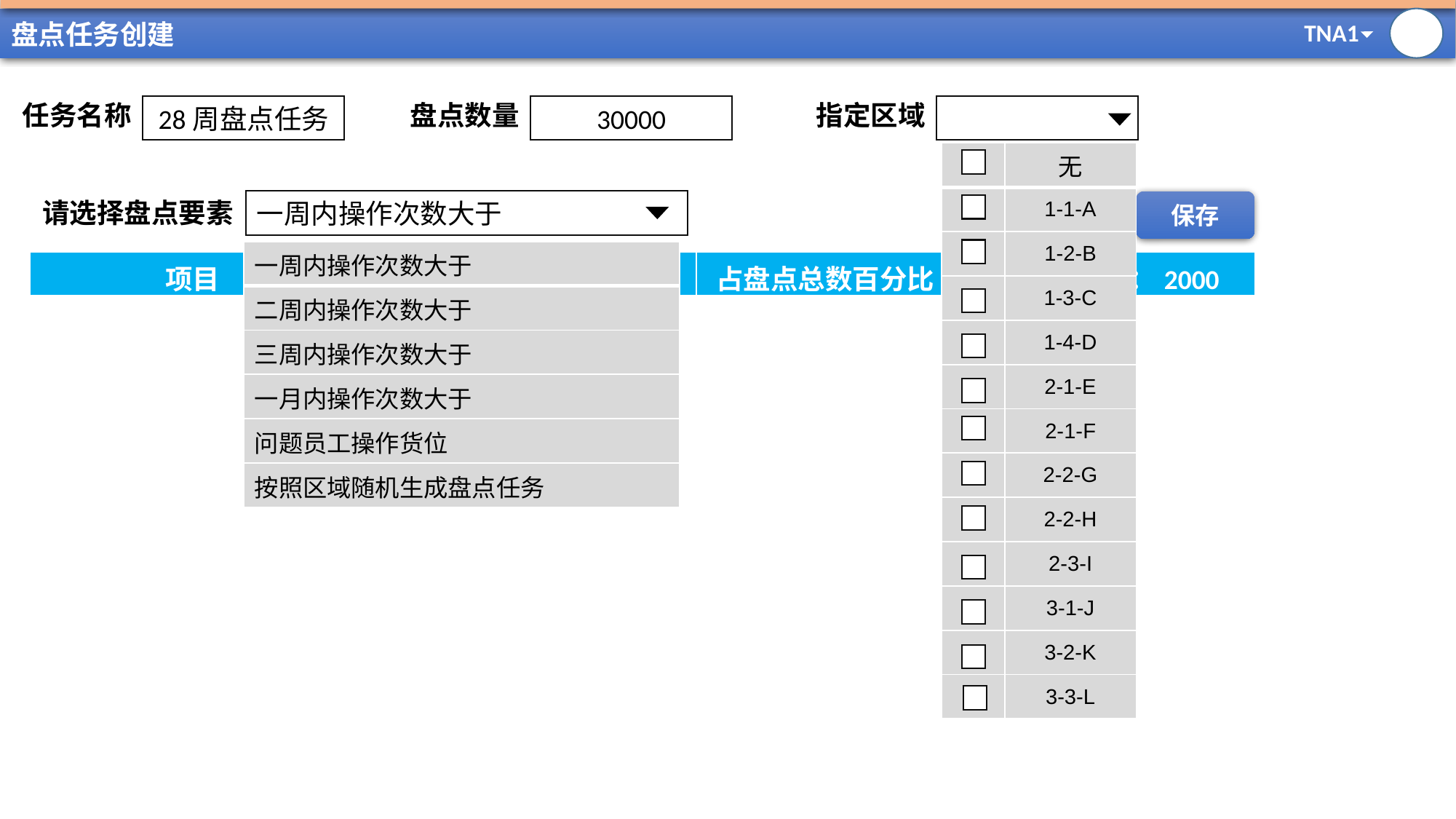

# 盘点任务创建
任务名称
盘点数量
指定区域
28周盘点任务
30000

|  | 无 |
| --- | --- |
|  | 1-1-A |
|  | 1-2-B |
|  | 1-3-C |
|  | 1-4-D |
|  | 2-1-E |
|  | 2-1-F |
|  | 2-2-G |
|  | 2-2-H |
|  | 2-3-I |
|  | 3-1-J |
|  | 3-2-K |
|  | 3-3-L |

请选择盘点要素
一周内操作次数大于
保存

| 一周内操作次数大于 |
| --- |
| 二周内操作次数大于 |
| 三周内操作次数大于 |
| 一月内操作次数大于 |
| 问题员工操作货位 |
| 按照区域随机生成盘点任务 |
| 项目 | 参数 | 涉及货位总数 | 占盘点总数百分比 | 盘点货位数量：2000 |
| --- | --- | --- | --- | --- |